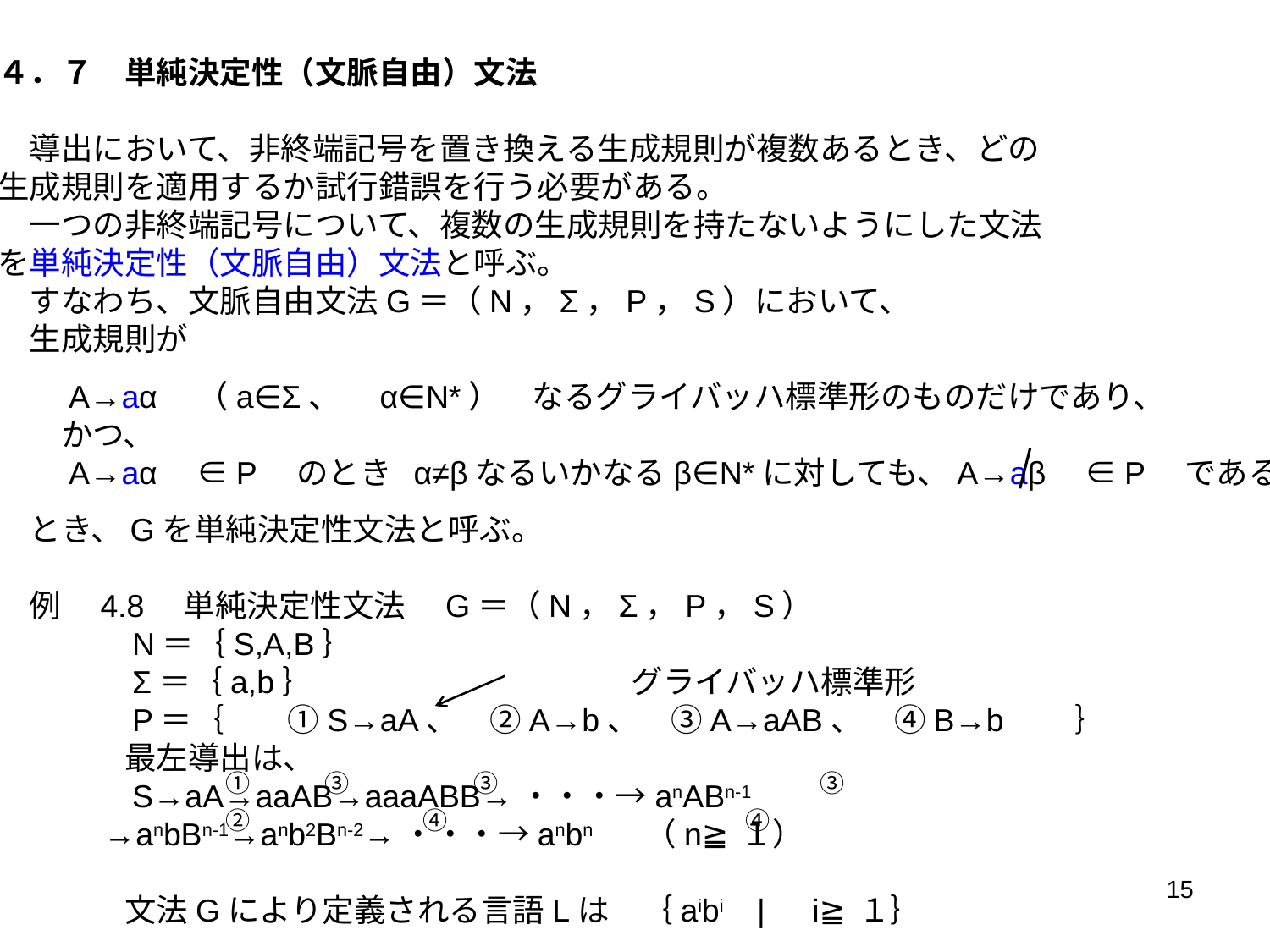

４．７　単純決定性（文脈自由）文法

　導出において、非終端記号を置き換える生成規則が複数あるとき、どの
生成規則を適用するか試行錯誤を行う必要がある。
　一つの非終端記号について、複数の生成規則を持たないようにした文法
を単純決定性（文脈自由）文法と呼ぶ。
　すなわち、文脈自由文法G＝（N，Σ，P，S）において、
　生成規則が

　　A→aα　（a∈Σ、　α∈N*）　なるグライバッハ標準形のものだけであり、
　　かつ、
　　A→aα　∈P　のとき  α≠βなるいかなるβ∈N*に対しても、A→aβ　∈P　である

　とき、Gを単純決定性文法と呼ぶ。

　例　4.8　単純決定性文法　G＝（N，Σ，P，S）
　　　　N＝｛S,A,B｝
　　　　Σ＝｛a,b｝　　　　　　　　　　グライバッハ標準形
　　　　P＝｛　　①S→aA、　②A→b、　③A→aAB、　④B→b　　｝
　　　　最左導出は、
　　　　S→aA→aaAB→aaaABB→・・・→anABn-1
            →anbBn-1→anb2Bn-2→・・・→anbn     （n≧１）

　　　　文法Gにより定義される言語Lは　｛aibi　|　i≧１｝

　　　①　　　③　　　　　③　　　　　　　　　　　　　③
　　　②　　　　　　　④　　　　　　　　　　　　④
15